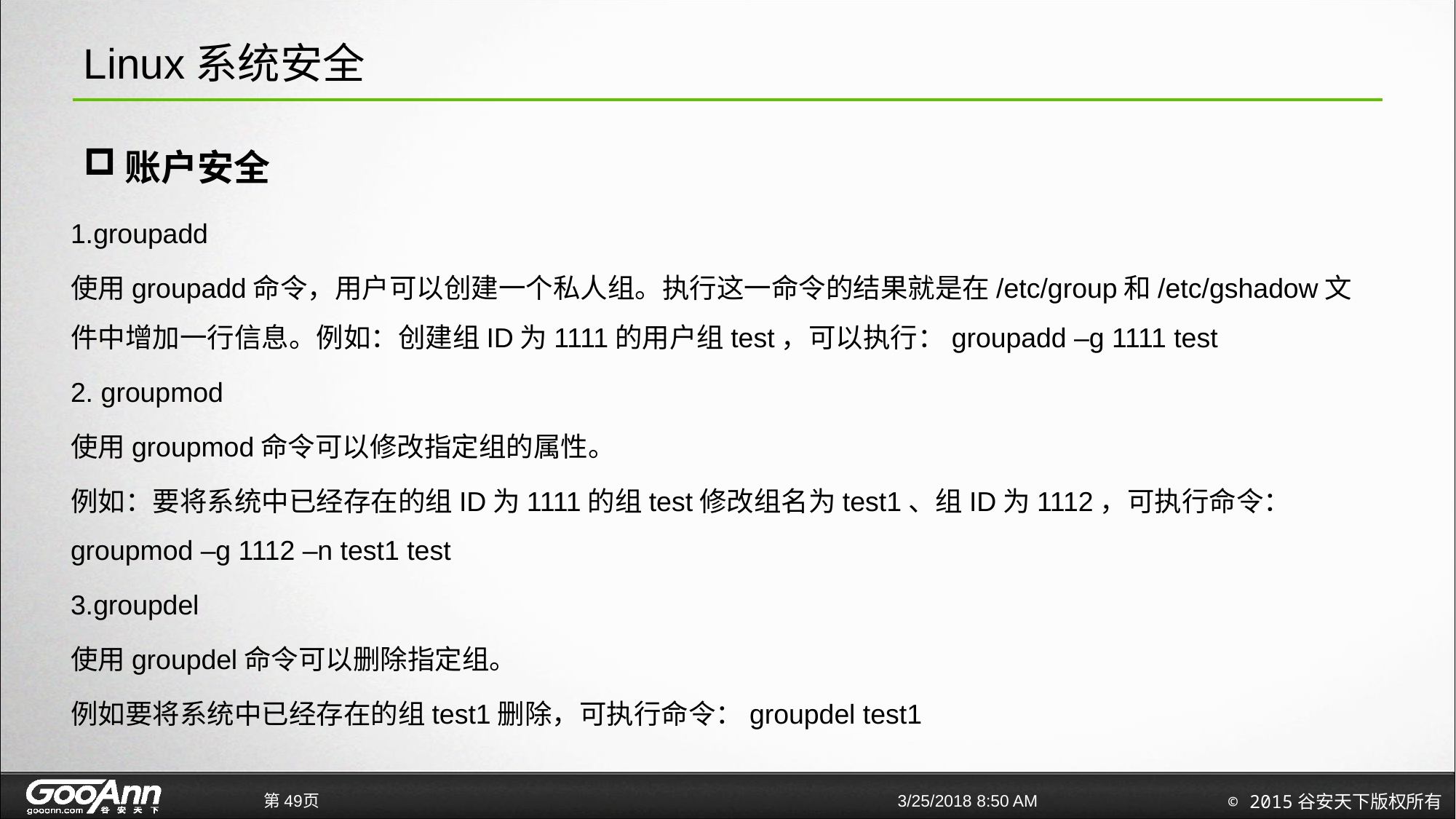

# Linux系统安全
账户安全
1.groupadd
使用groupadd命令，用户可以创建一个私人组。执行这一命令的结果就是在/etc/group和/etc/gshadow文件中增加一行信息。例如：创建组ID为1111的用户组test，可以执行：groupadd –g 1111 test
2. groupmod
使用groupmod命令可以修改指定组的属性。
例如：要将系统中已经存在的组ID为1111的组test修改组名为test1、组ID为1112，可执行命令：groupmod –g 1112 –n test1 test
3.groupdel
使用groupdel命令可以删除指定组。
例如要将系统中已经存在的组test1删除，可执行命令：groupdel test1